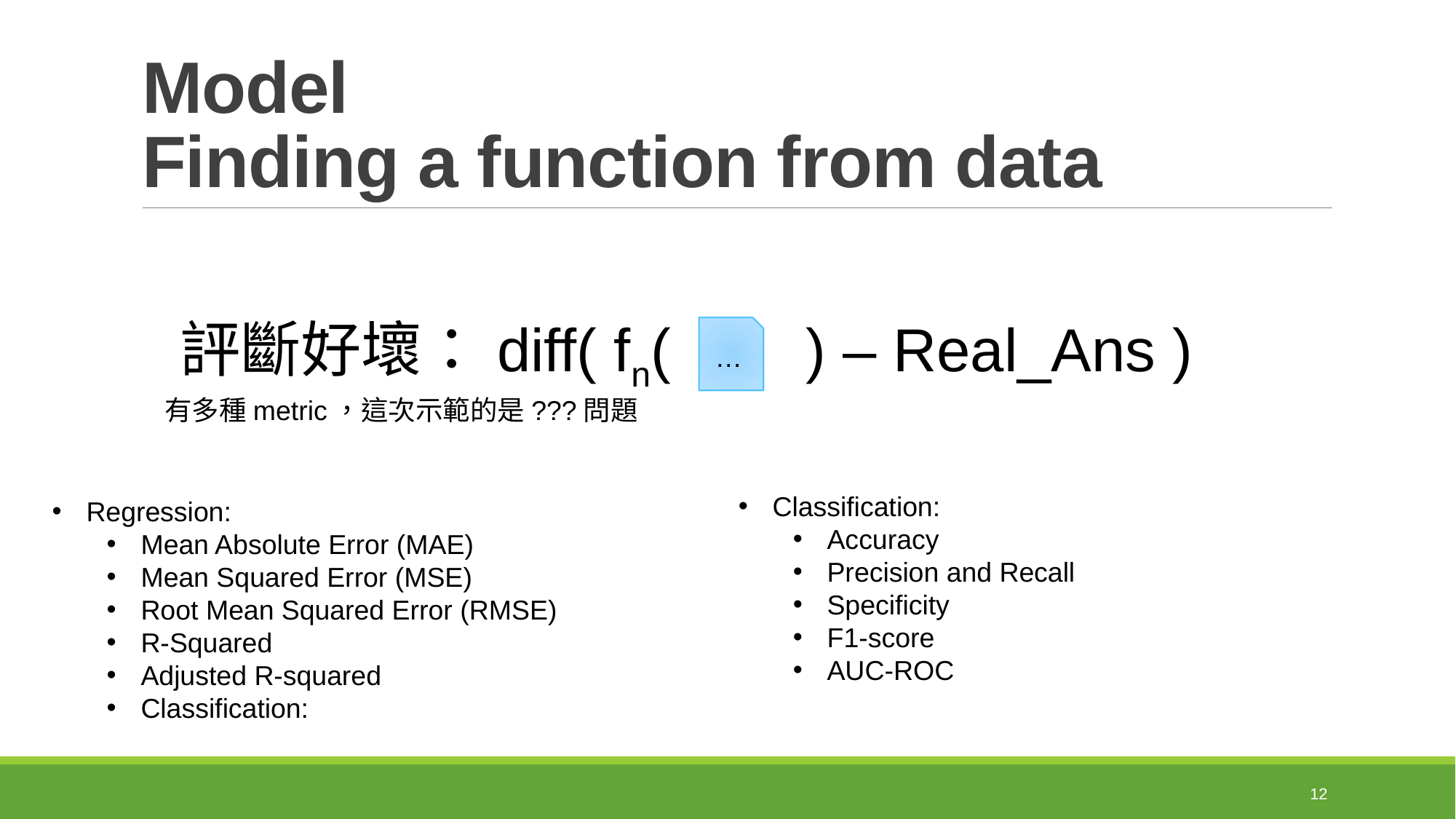

# Model Finding a function from data
評斷好壞：diff( fn(        ) – Real_Ans )
…
有多種metric，這次示範的是???問題
Classification:
Accuracy
Precision and Recall
Specificity
F1-score
AUC-ROC
Regression:
Mean Absolute Error (MAE)
Mean Squared Error (MSE)
Root Mean Squared Error (RMSE)
R-Squared
Adjusted R-squared
Classification:
12